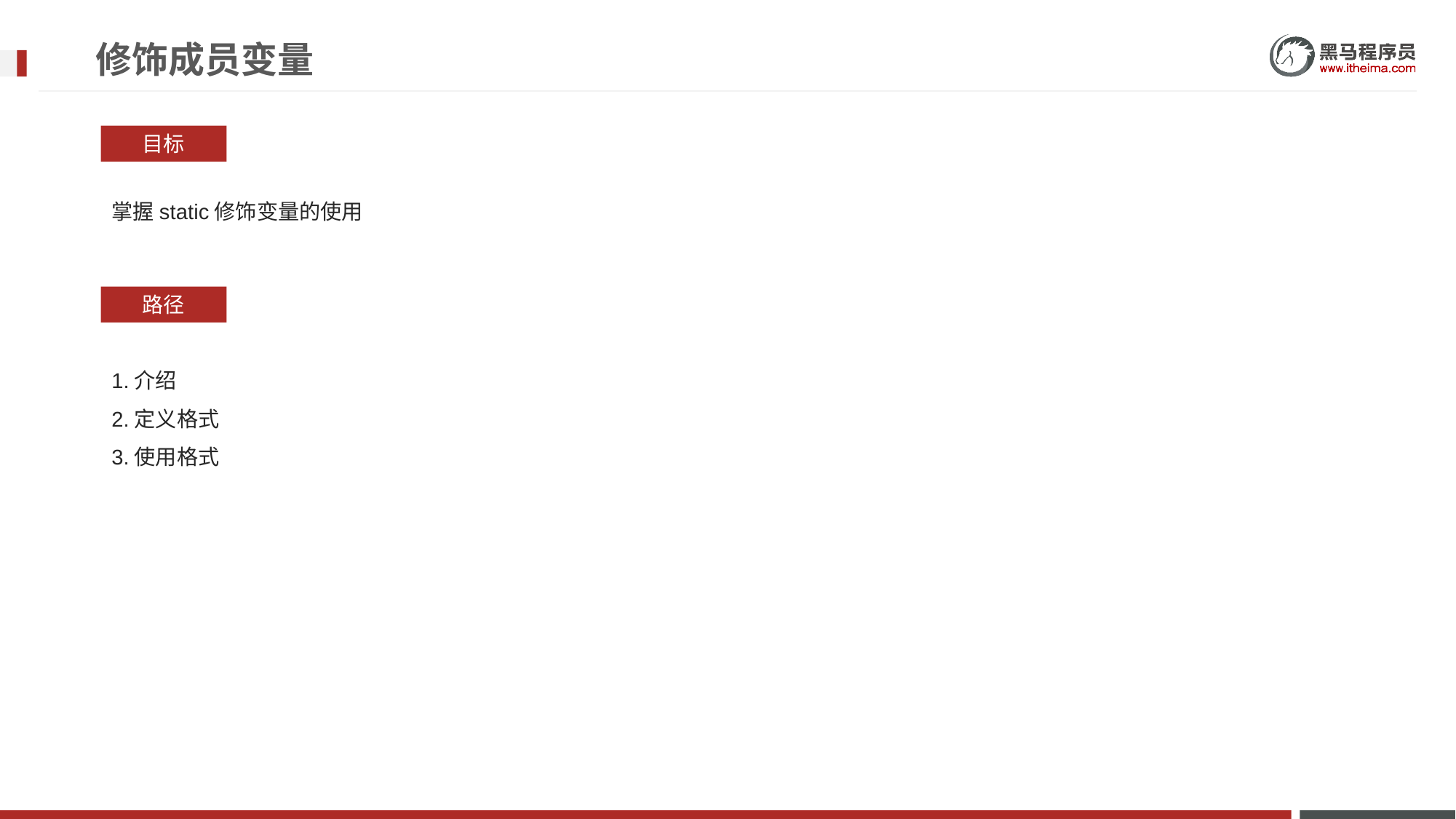

# 修饰成员变量
目标
掌握static修饰变量的使用
路径
1.介绍
2.定义格式
3.使用格式